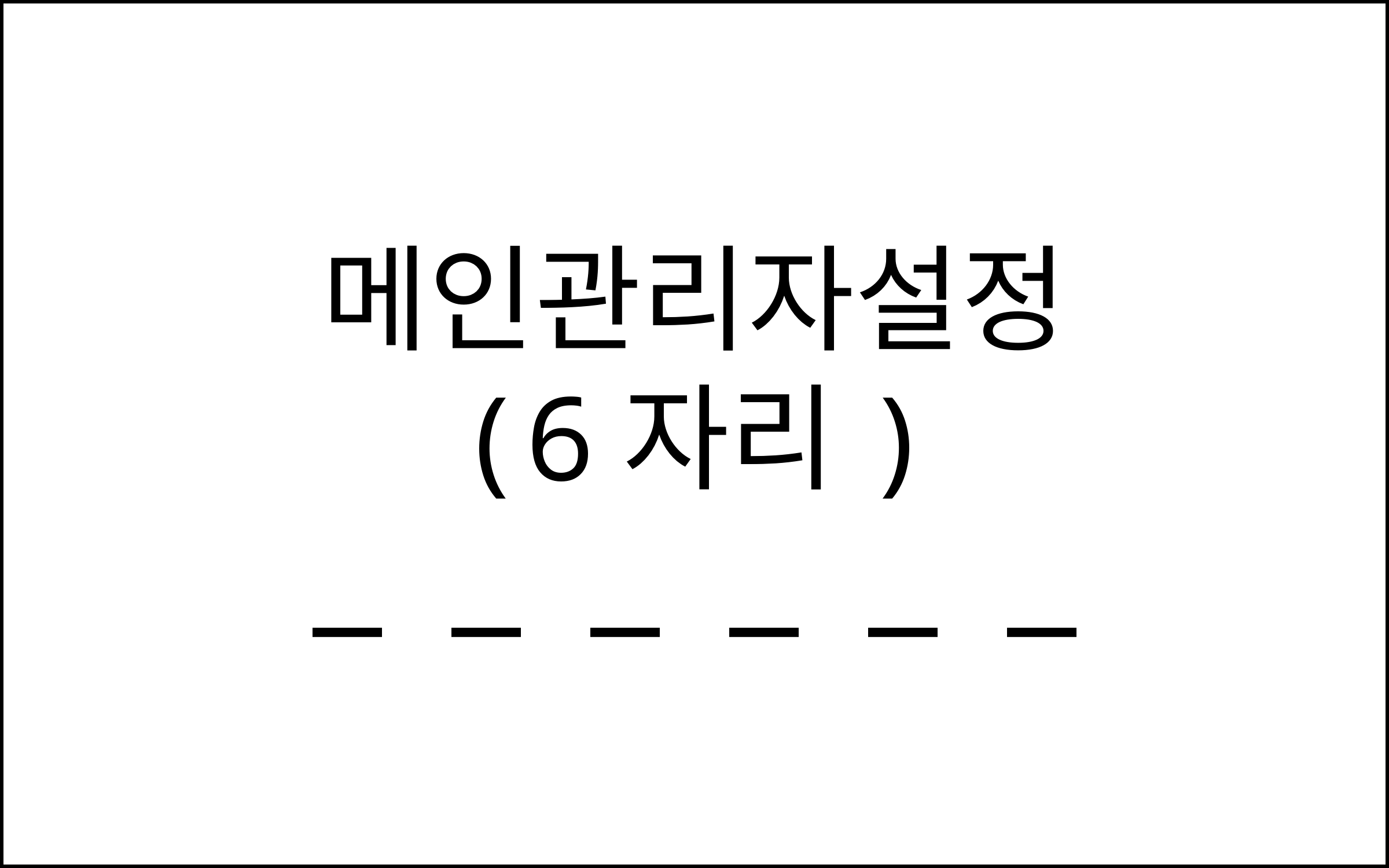

메인관리자설정
(6자리)
_ _ _ _ _ _